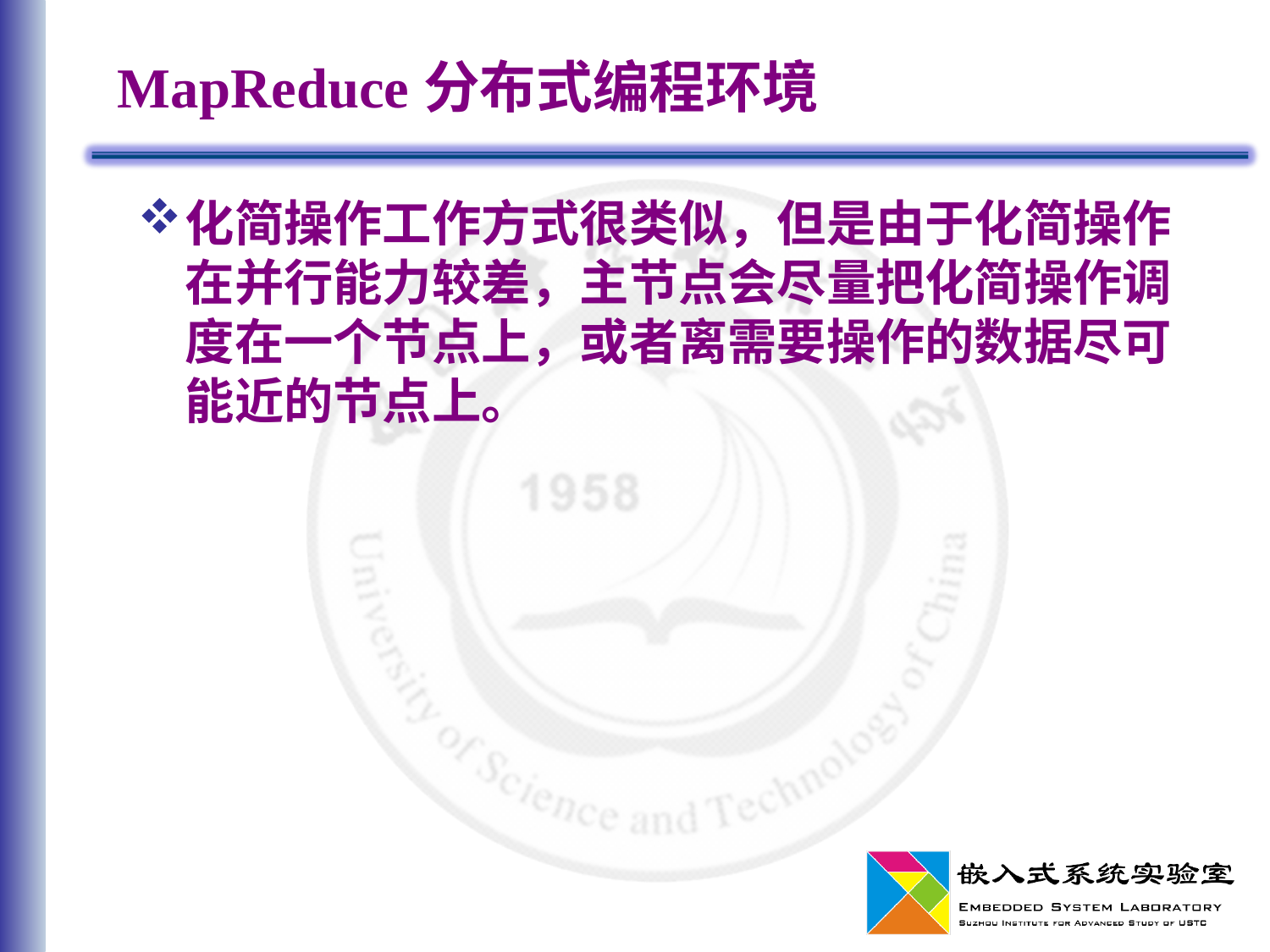

# MapReduce分布式编程环境
化简操作工作方式很类似，但是由于化简操作在并行能力较差，主节点会尽量把化简操作调度在一个节点上，或者离需要操作的数据尽可能近的节点上。